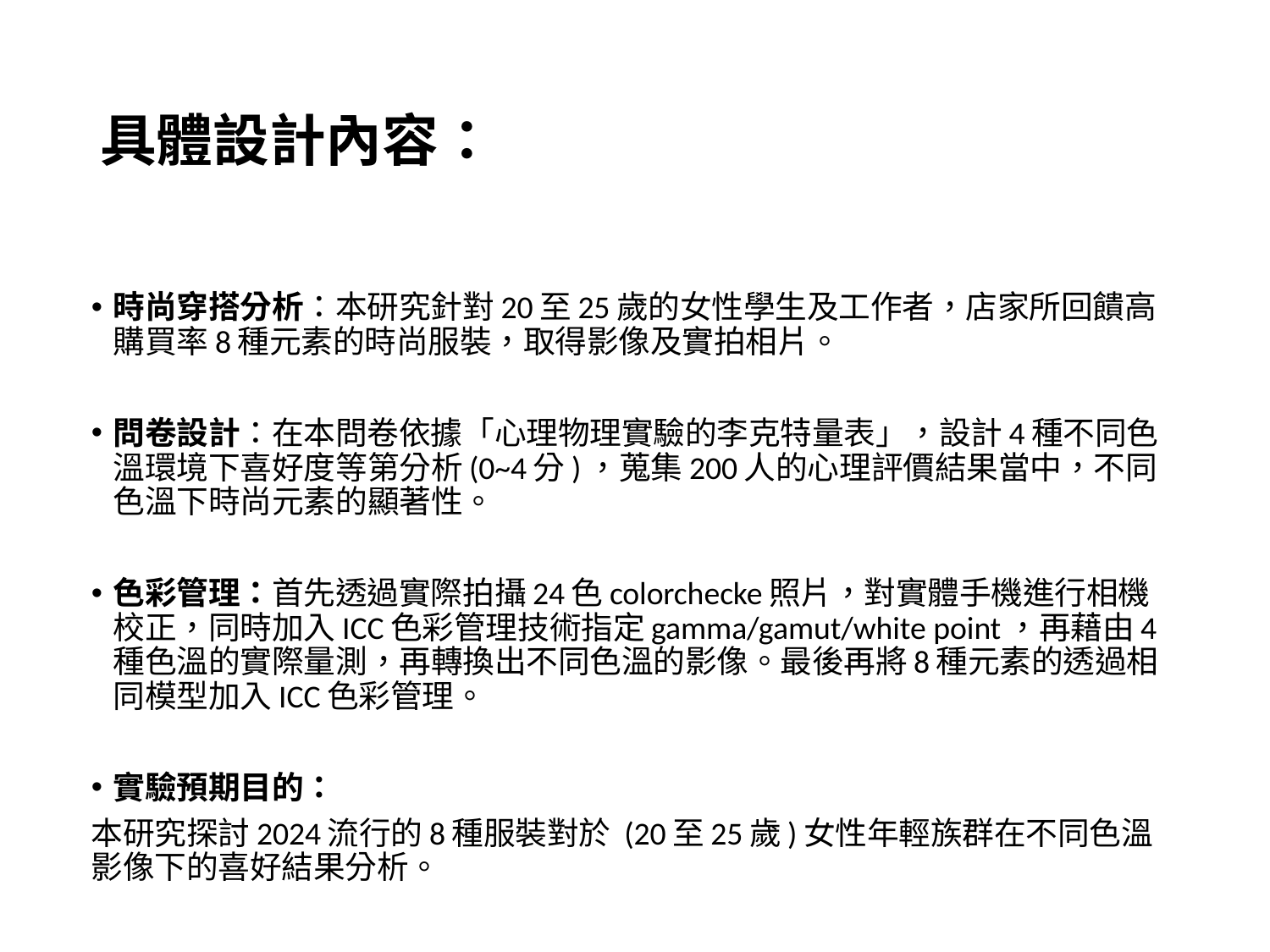

# 具體設計內容：
時尚穿搭分析：本研究針對20至25歲的女性學生及工作者，店家所回饋高購買率8種元素的時尚服裝，取得影像及實拍相片。

問卷設計：在本問卷依據「心理物理實驗的李克特量表」，設計4種不同色溫環境下喜好度等第分析(0~4分)，蒐集200人的心理評價結果當中，不同色溫下時尚元素的顯著性。

色彩管理：首先透過實際拍攝24色colorchecke照片，對實體手機進行相機校正，同時加入ICC色彩管理技術指定gamma/gamut/white point，再藉由4種色溫的實際量測，再轉換出不同色溫的影像。最後再將8種元素的透過相同模型加入ICC色彩管理。

實驗預期目的：
本研究探討2024流行的8種服裝對於 (20至25歲)女性年輕族群在不同色溫影像下的喜好結果分析。